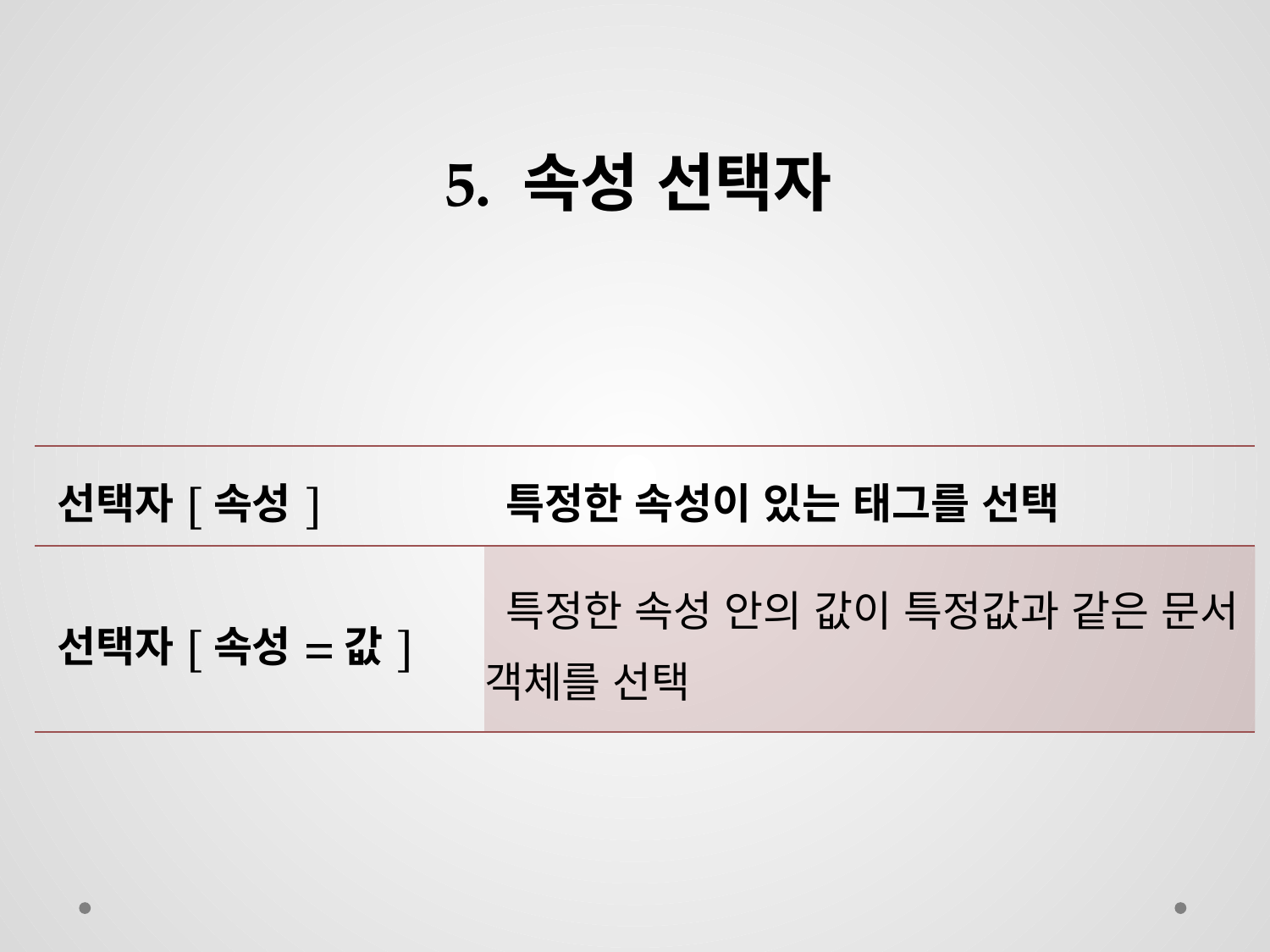

5. 속성 선택자
| 선택자[속성] | 특정한 속성이 있는 태그를 선택 |
| --- | --- |
| 선택자[속성=값] | 특정한 속성 안의 값이 특정값과 같은 문서 객체를 선택 |